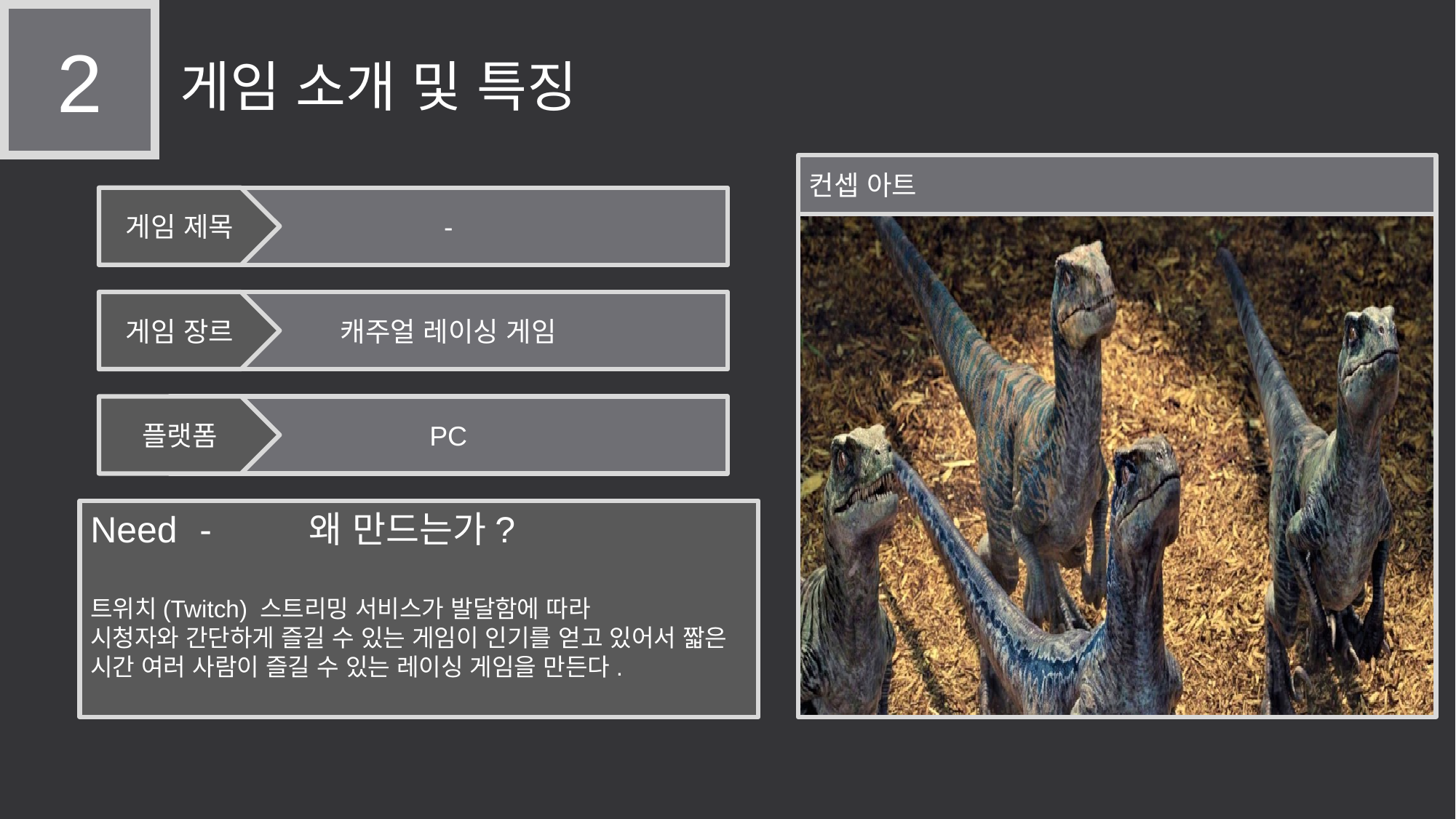

2
게임 소개 및 특징
컨셉 아트
게임 제목
-

게임 장르
캐주얼 레이싱 게임
플랫폼
PC
Need 	-	왜 만드는가?

트위치(Twitch) 스트리밍 서비스가 발달함에 따라
시청자와 간단하게 즐길 수 있는 게임이 인기를 얻고 있어서 짧은 시간 여러 사람이 즐길 수 있는 레이싱 게임을 만든다.